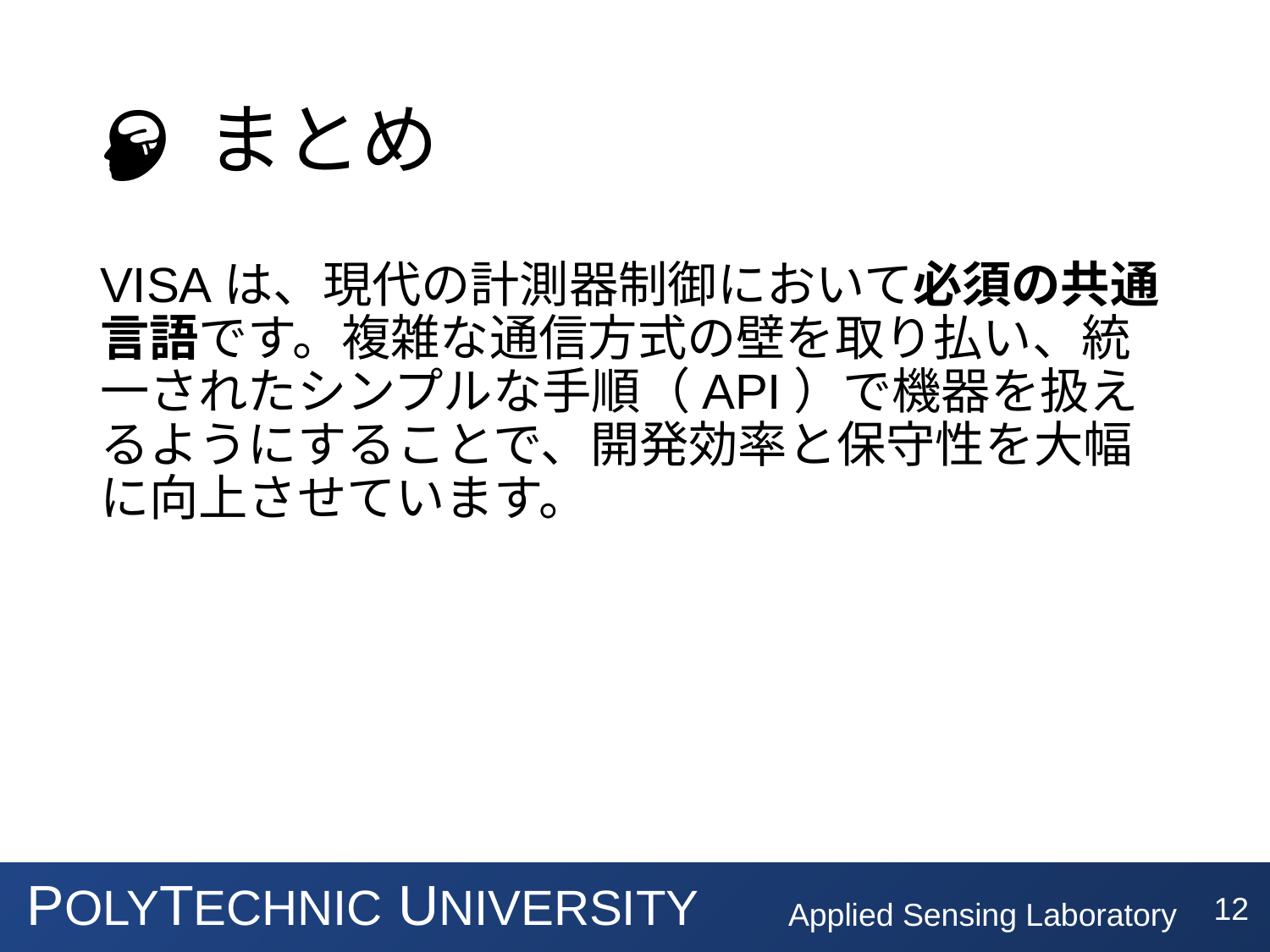

# 🧠 まとめ
VISAは、現代の計測器制御において必須の共通言語です。複雑な通信方式の壁を取り払い、統一されたシンプルな手順（API）で機器を扱えるようにすることで、開発効率と保守性を大幅に向上させています。
12